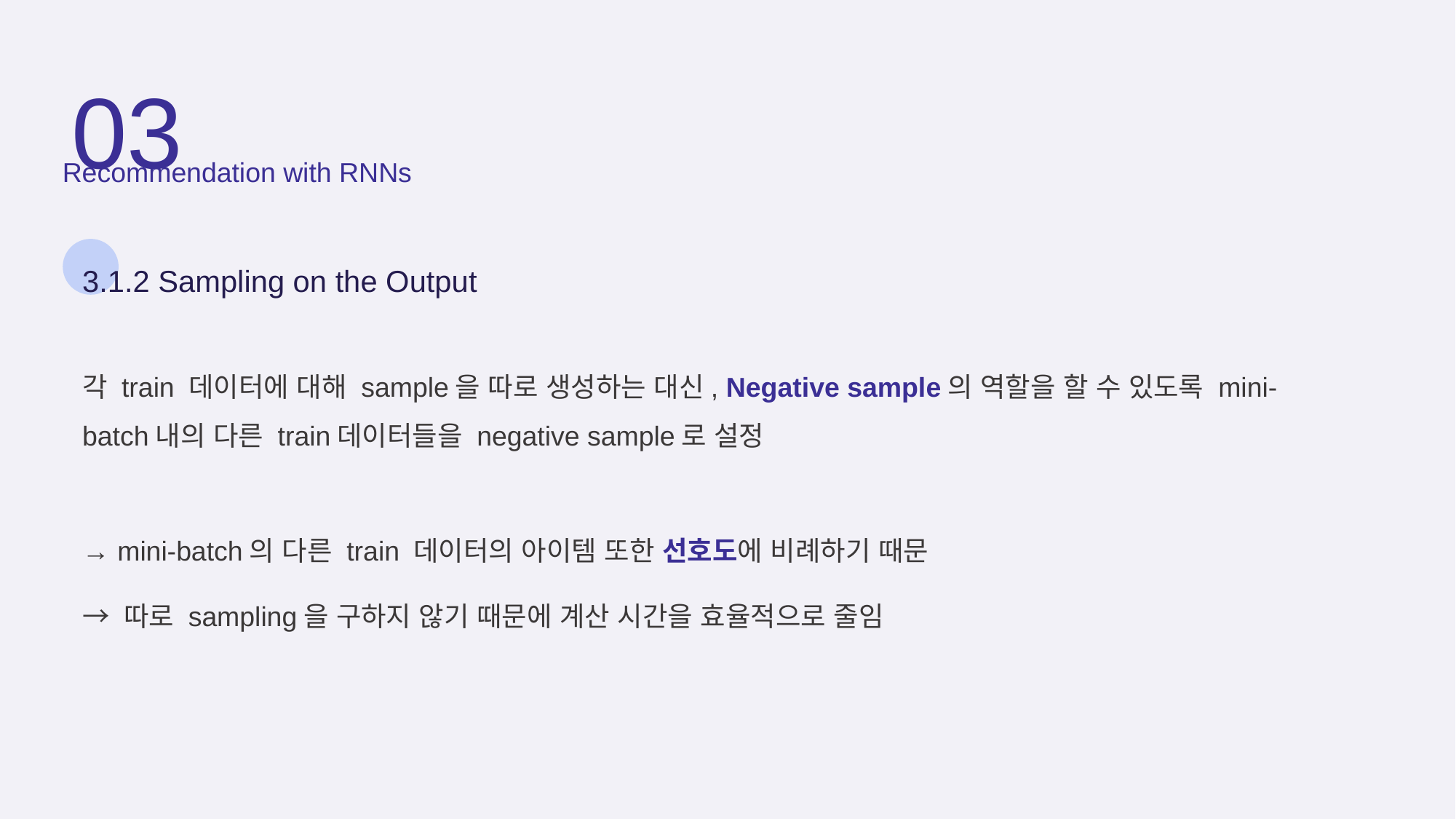

03
Recommendation with RNNs
3.1.2 Sampling on the Output

각 train 데이터에 대해 sample을 따로 생성하는 대신, Negative sample의 역할을 할 수 있도록 mini-batch내의 다른 train데이터들을 negative sample로 설정

→ mini-batch의 다른 train 데이터의 아이템 또한 선호도에 비례하기 때문
→ 따로 sampling을 구하지 않기 때문에 계산 시간을 효율적으로 줄임